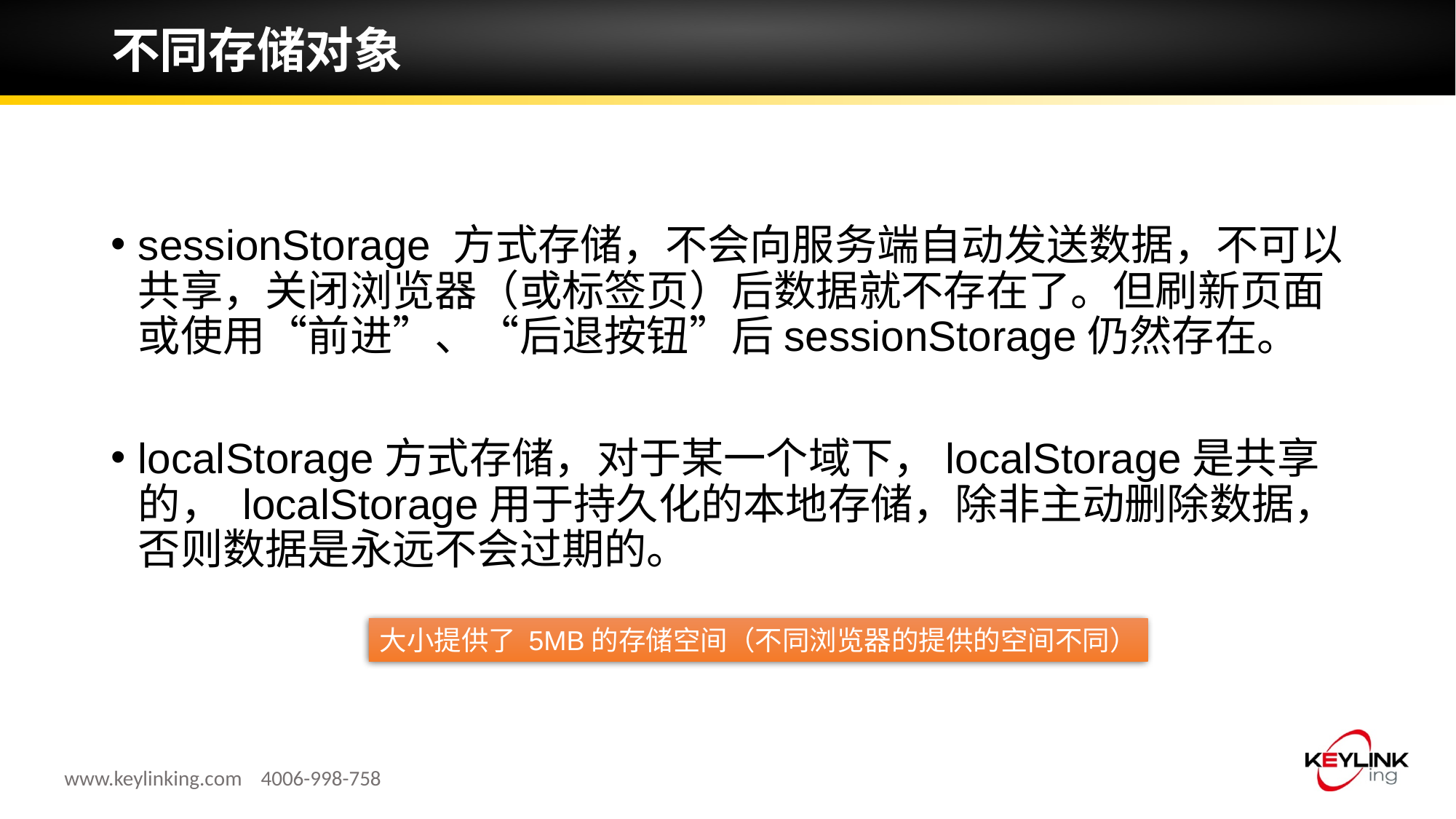

# 不同存储对象
sessionStorage 方式存储，不会向服务端自动发送数据，不可以共享，关闭浏览器（或标签页）后数据就不存在了。但刷新页面或使用“前进”、“后退按钮”后sessionStorage仍然存在。

localStorage方式存储，对于某一个域下，localStorage是共享的， localStorage用于持久化的本地存储，除非主动删除数据，否则数据是永远不会过期的。

大小提供了 5MB的存储空间（不同浏览器的提供的空间不同）